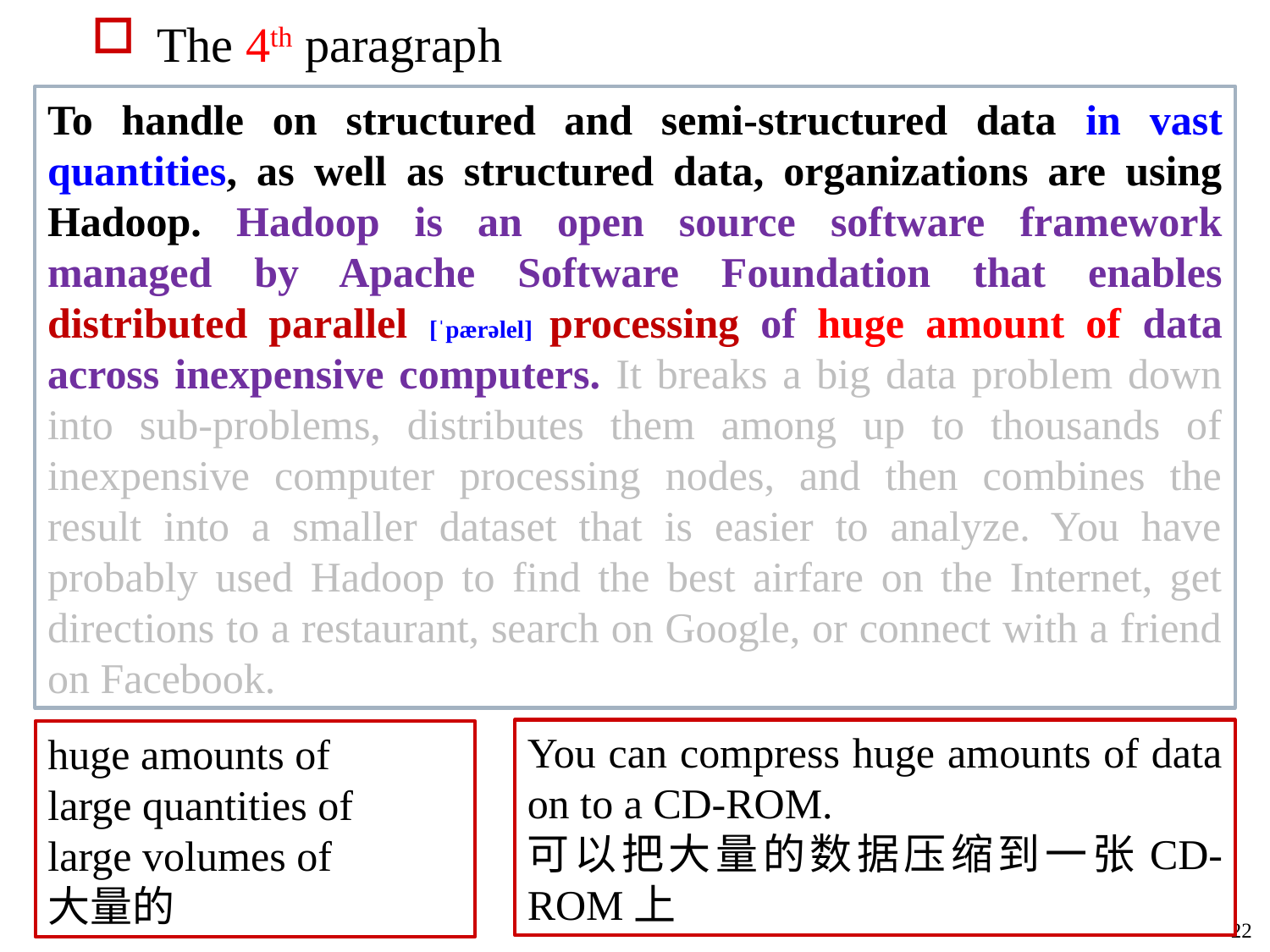

The 4th paragraph
To handle on structured and semi-structured data in vast quantities, as well as structured data, organizations are using Hadoop. Hadoop is an open source software framework managed by Apache Software Foundation that enables distributed parallel [ˈpærəlel] processing of huge amount of data across inexpensive computers. It breaks a big data problem down into sub-problems, distributes them among up to thousands of inexpensive computer processing nodes, and then combines the result into a smaller dataset that is easier to analyze. You have probably used Hadoop to find the best airfare on the Internet, get directions to a restaurant, search on Google, or connect with a friend on Facebook.
You can compress huge amounts of data on to a CD-ROM.
可以把大量的数据压缩到一张CD-ROM上
huge amounts of
large quantities of
large volumes of
大量的
22